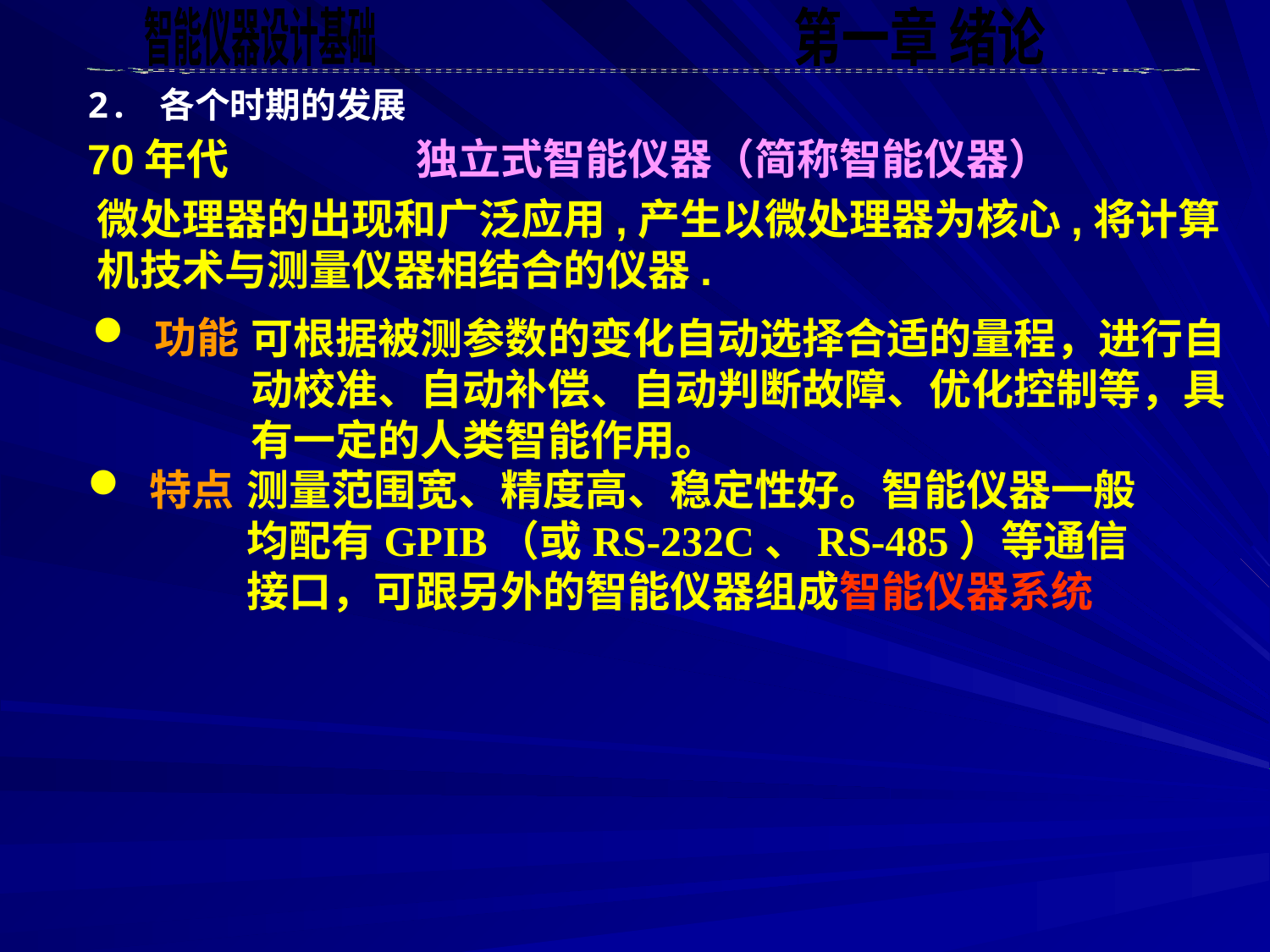

2. 各个时期的发展
   独立式智能仪器（简称智能仪器）
70年代
微处理器的出现和广泛应用,产生以微处理器为核心,将计算机技术与测量仪器相结合的仪器.
 功能
可根据被测参数的变化自动选择合适的量程，进行自动校准、自动补偿、自动判断故障、优化控制等，具有一定的人类智能作用。
 特点
测量范围宽、精度高、稳定性好。智能仪器一般均配有GPIB（或RS-232C、RS-485）等通信接口，可跟另外的智能仪器组成智能仪器系统